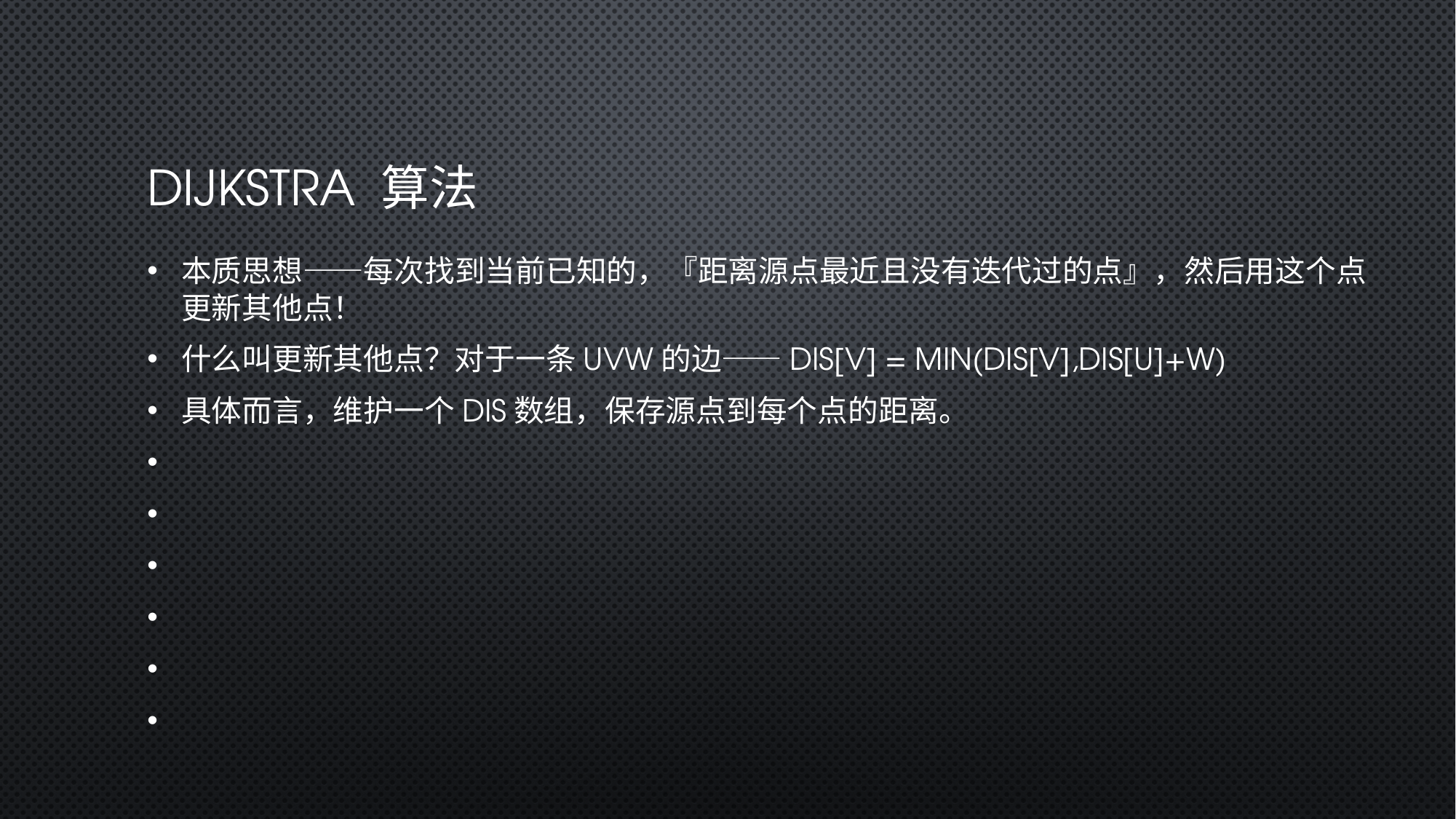

# Dijkstra 算法
本质思想——每次找到当前已知的，『距离源点最近且没有迭代过的点』，然后用这个点更新其他点！
什么叫更新其他点？对于一条uvw的边——dis[v] = min(dis[v],dis[u]+w)
具体而言，维护一个dis数组，保存源点到每个点的距离。